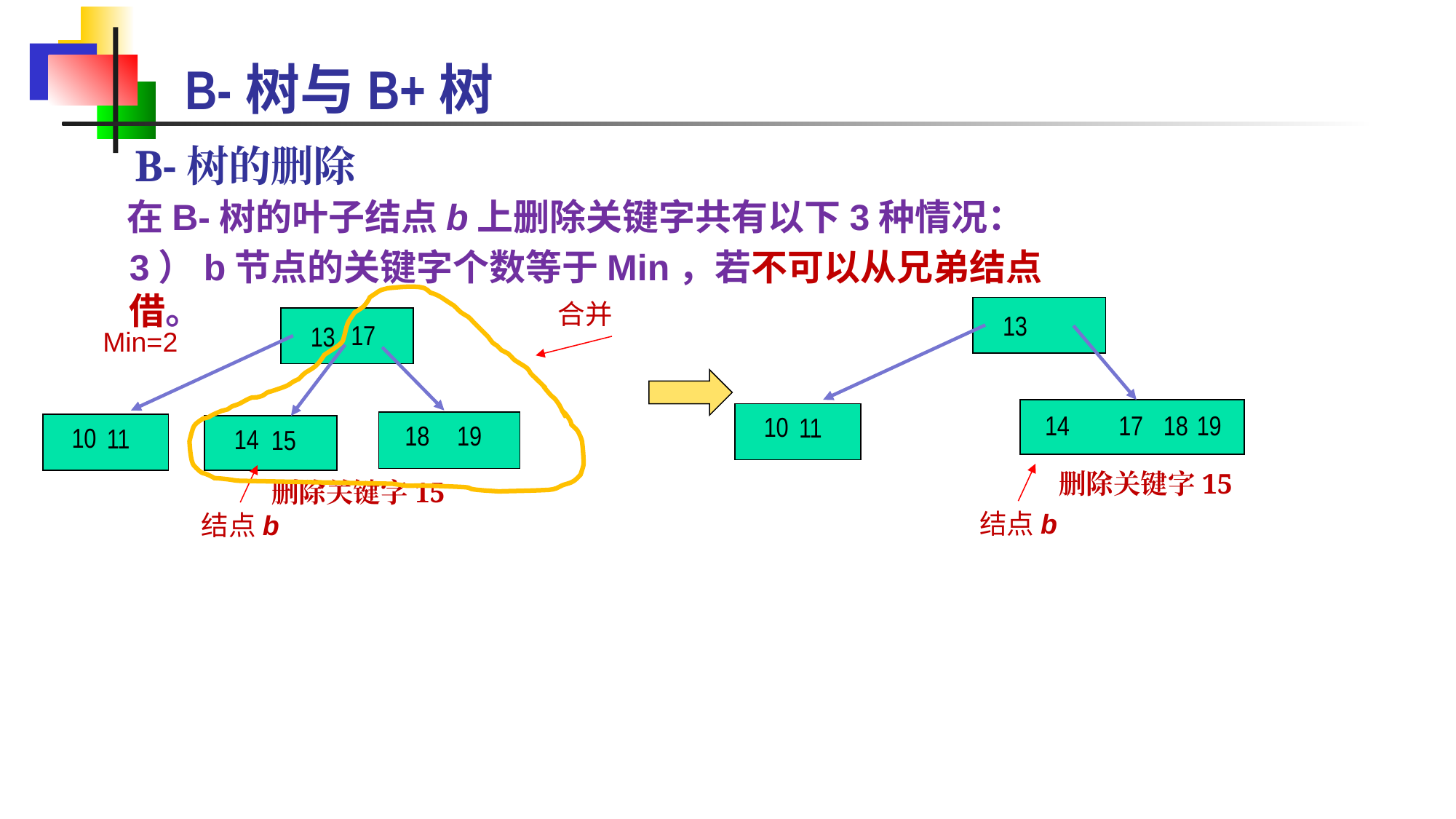

B-树与B+树
B-树的删除
在B-树的叶子结点b上删除关键字共有以下3种情况：
3）b节点的关键字个数等于Min，若不可以从兄弟结点借。

合并

13

14
15
19

10
11
18
17

13

19

10
11

14
15
17
Min=2

18
删除关键字15
结点b
结点b
删除关键字15